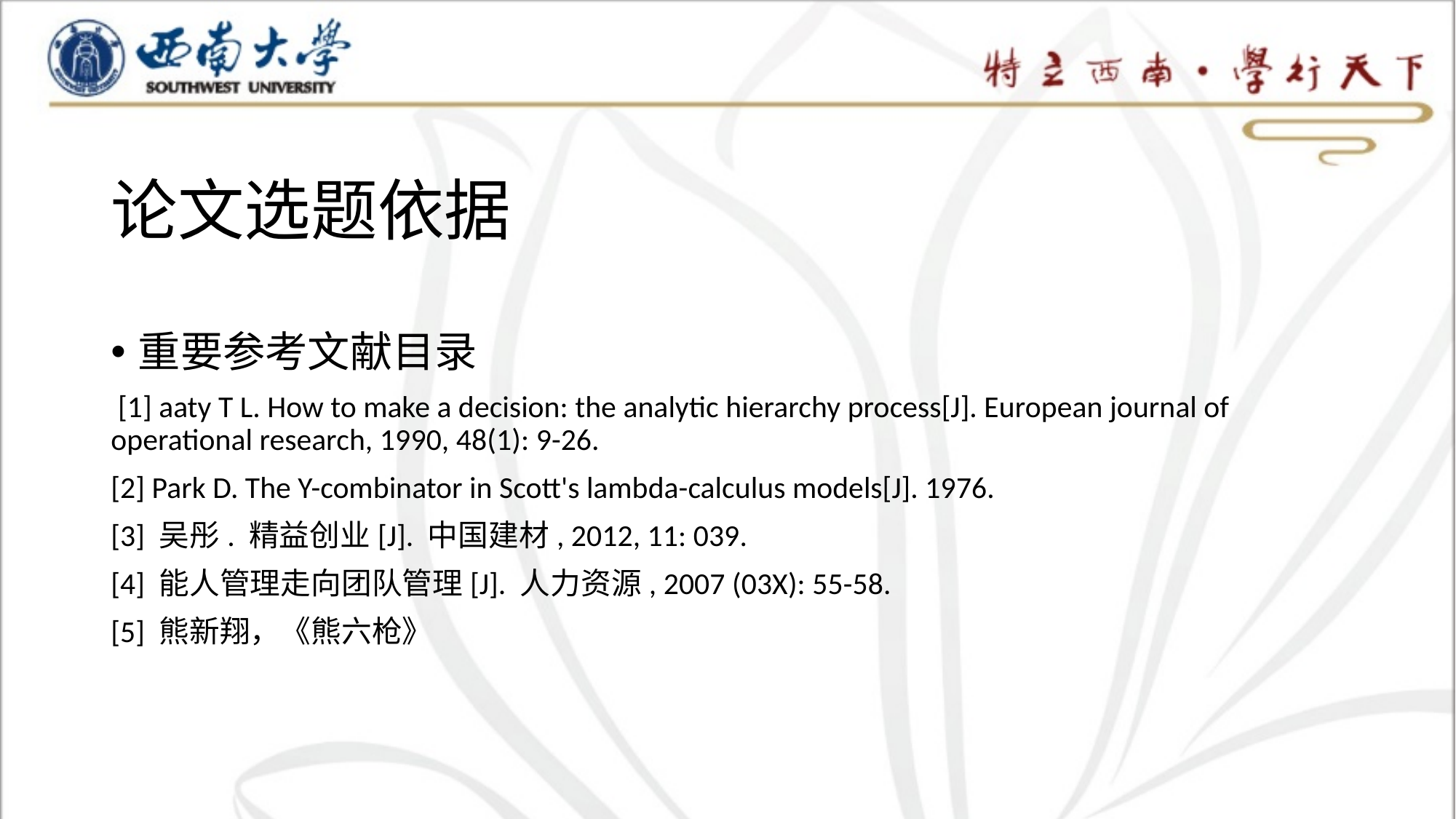

# 论文选题依据
重要参考文献目录
 [1] aaty T L. How to make a decision: the analytic hierarchy process[J]. European journal of operational research, 1990, 48(1): 9-26.
[2] Park D. The Y-combinator in Scott's lambda-calculus models[J]. 1976.
[3] 吴彤. 精益创业[J]. 中国建材, 2012, 11: 039.
[4] 能人管理走向团队管理[J]. 人力资源, 2007 (03X): 55-58.
[5] 熊新翔，《熊六枪》